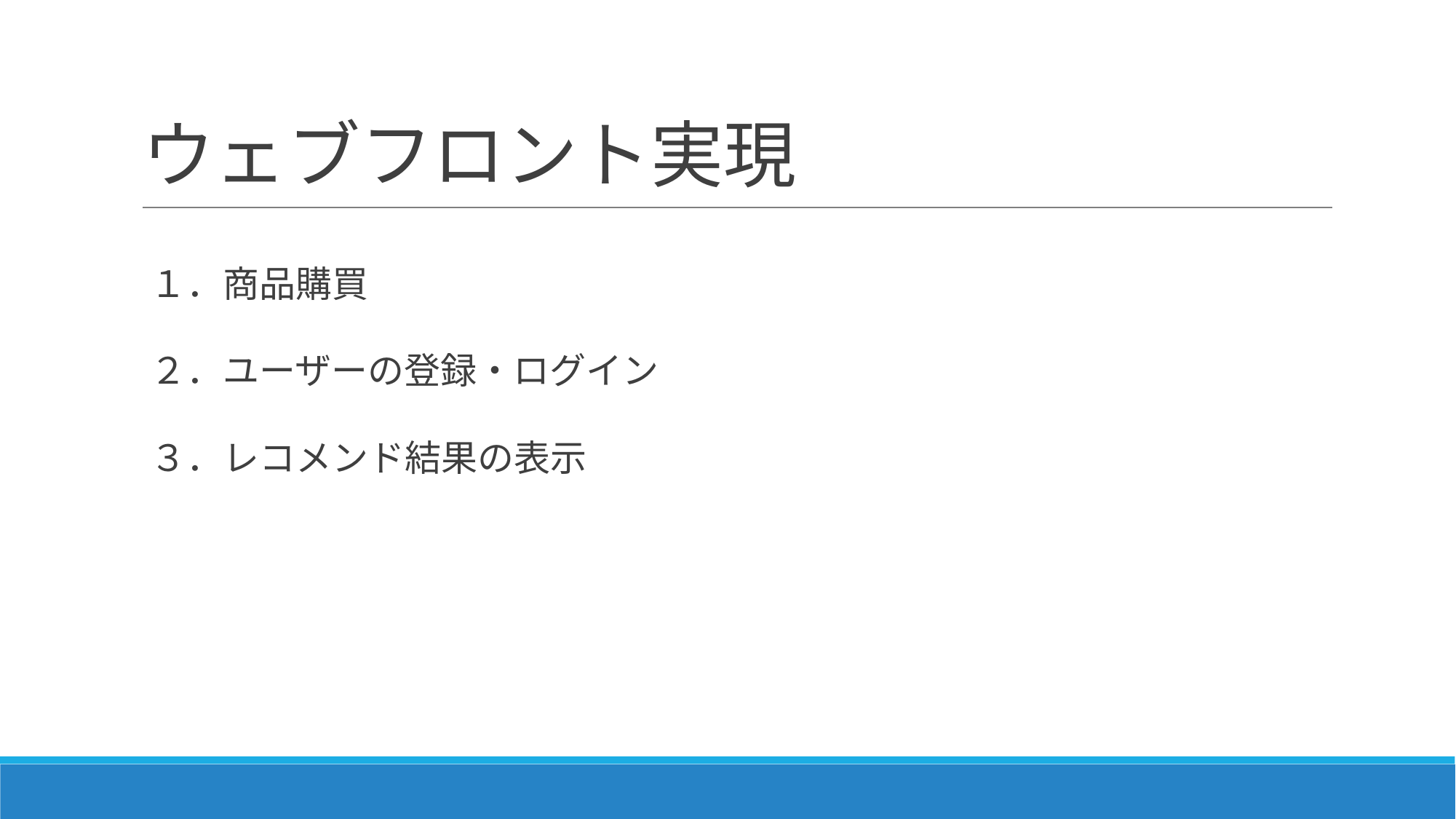

# ウェブフロント実現
１．商品購買
２．ユーザーの登録・ログイン
３．レコメンド結果の表示

32